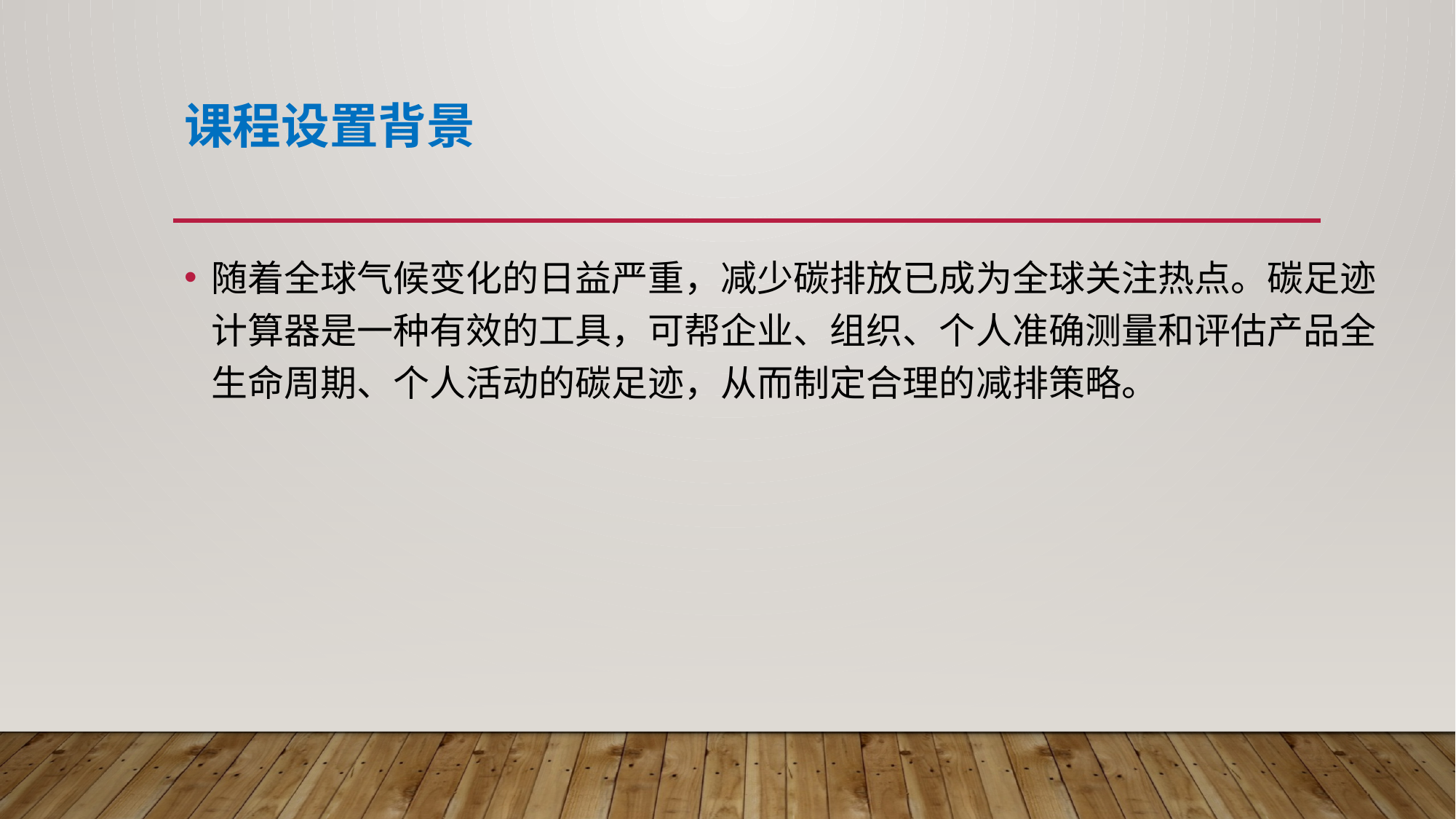

# 课程设置背景
随着全球气候变化的日益严重，减少碳排放已成为全球关注热点。碳足迹计算器是一种有效的工具，可帮企业、组织、个人准确测量和评估产品全生命周期、个人活动的碳足迹，从而制定合理的减排策略。